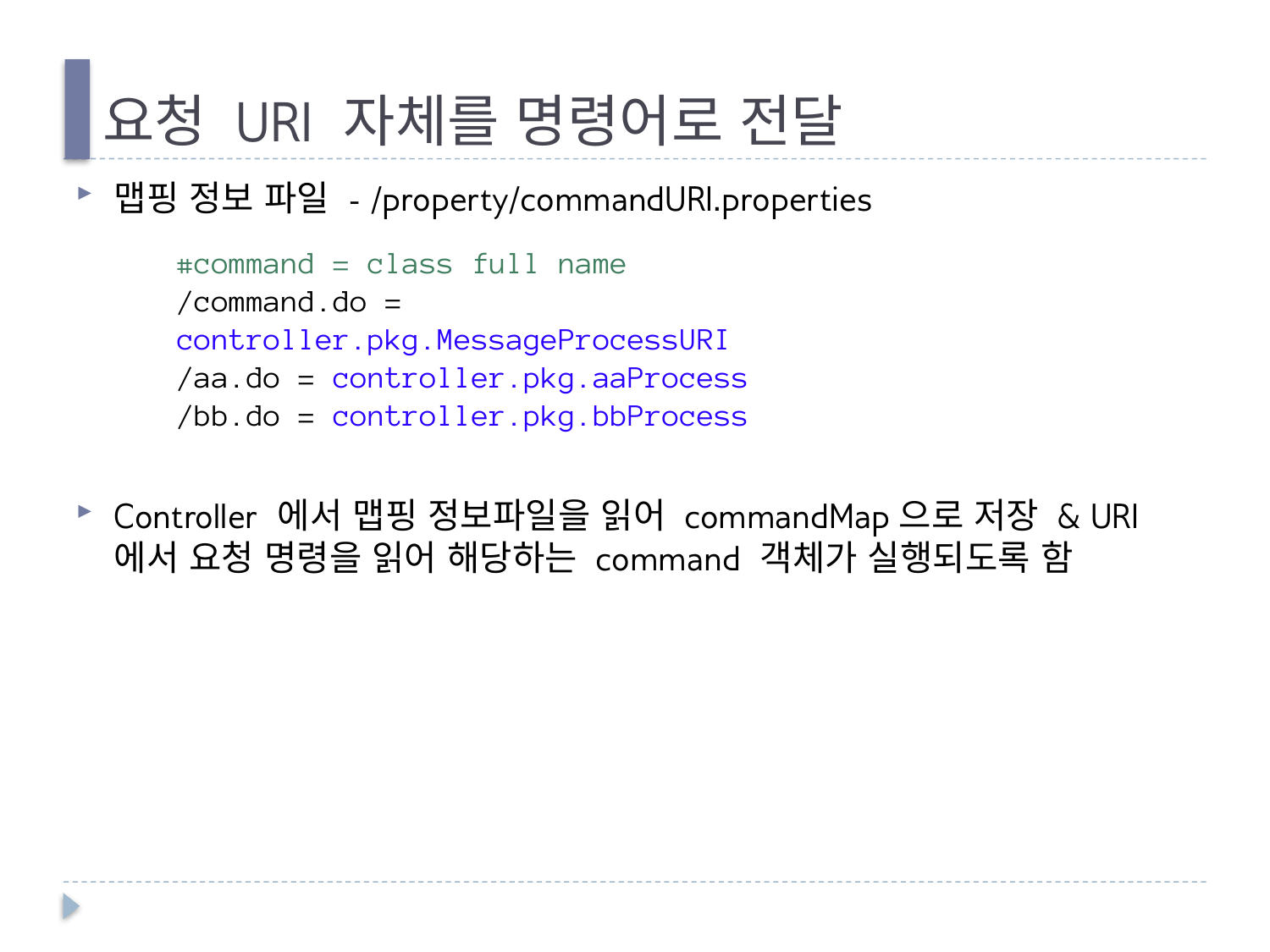

# 요청 URI 자체를 명령어로 전달
맵핑 정보 파일 - /property/commandURI.properties

Controller 에서 맵핑 정보파일을 읽어 commandMap으로 저장 & URI에서 요청 명령을 읽어 해당하는 command 객체가 실행되도록 함

#command = class full name
/command.do = controller.pkg.MessageProcessURI
/aa.do = controller.pkg.aaProcess
/bb.do = controller.pkg.bbProcess